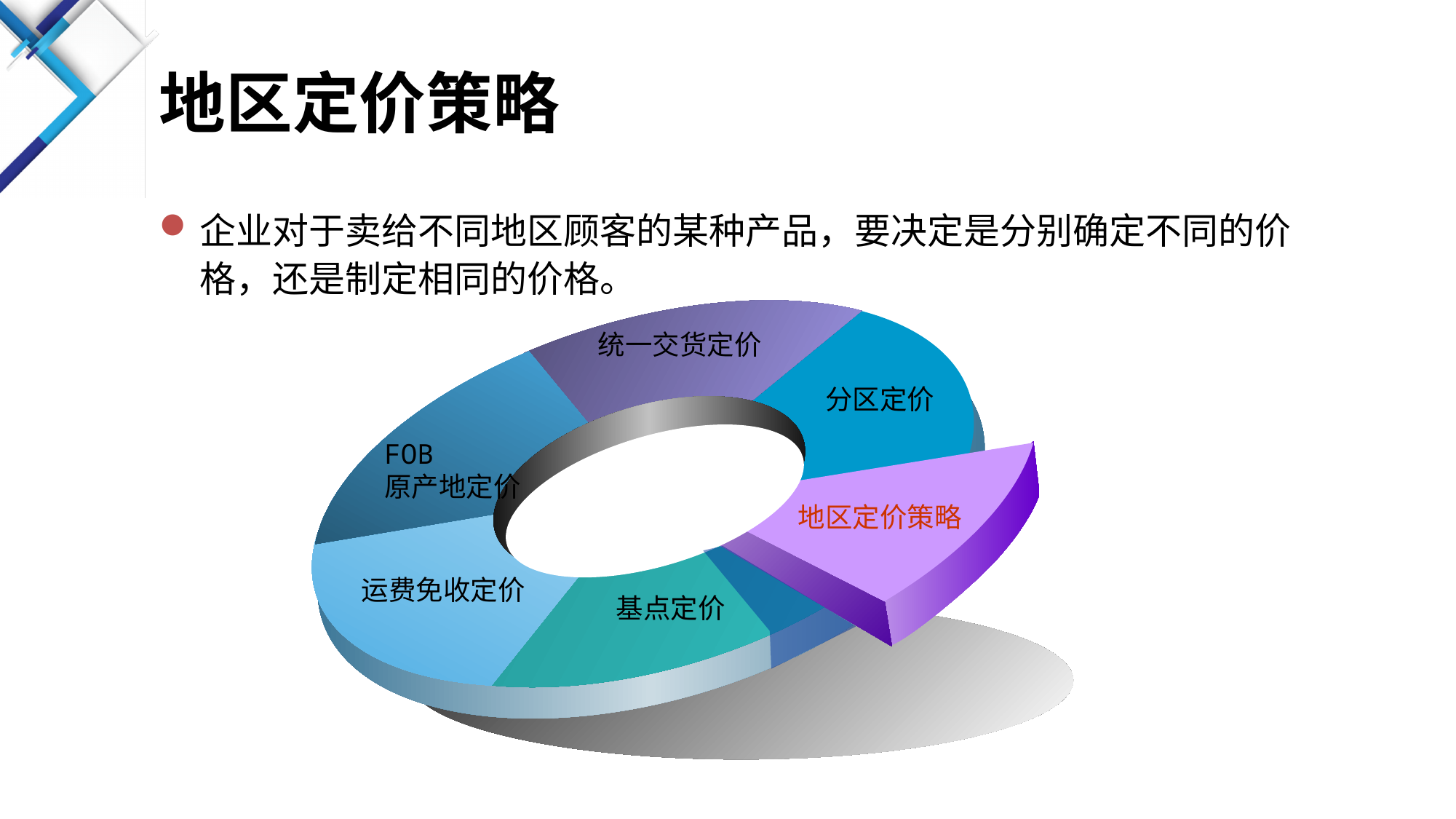

# 地区定价策略
企业对于卖给不同地区顾客的某种产品，要决定是分别确定不同的价格，还是制定相同的价格。

统一交货定价

分区定价

FOB
原产地定价

地区定价策略

运费免收定价
基点定价